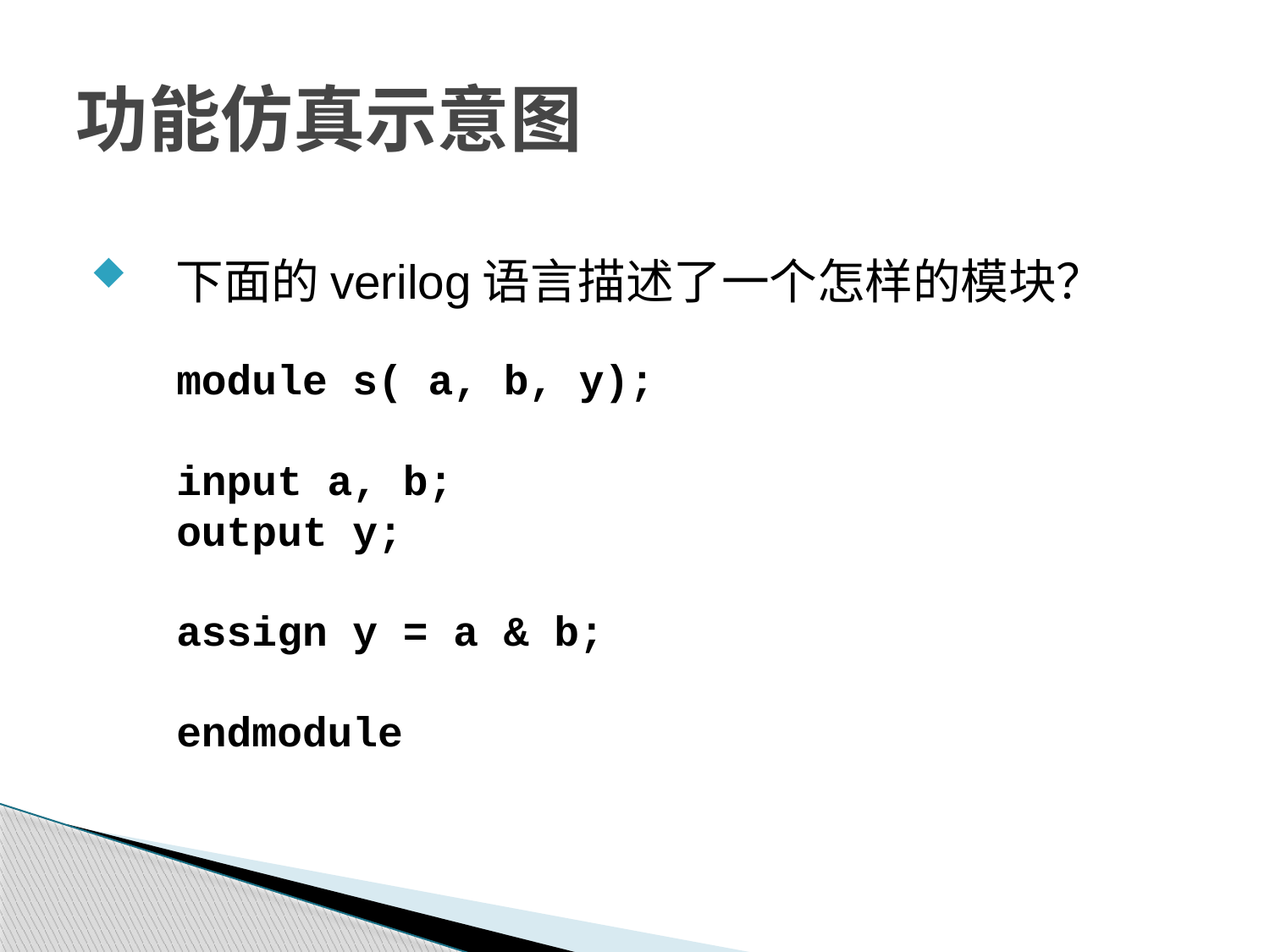

# 功能仿真示意图
   下面的verilog语言描述了一个怎样的模块？
module s( a, b, y);

input a, b;
output y;

assign y = a & b;

endmodule